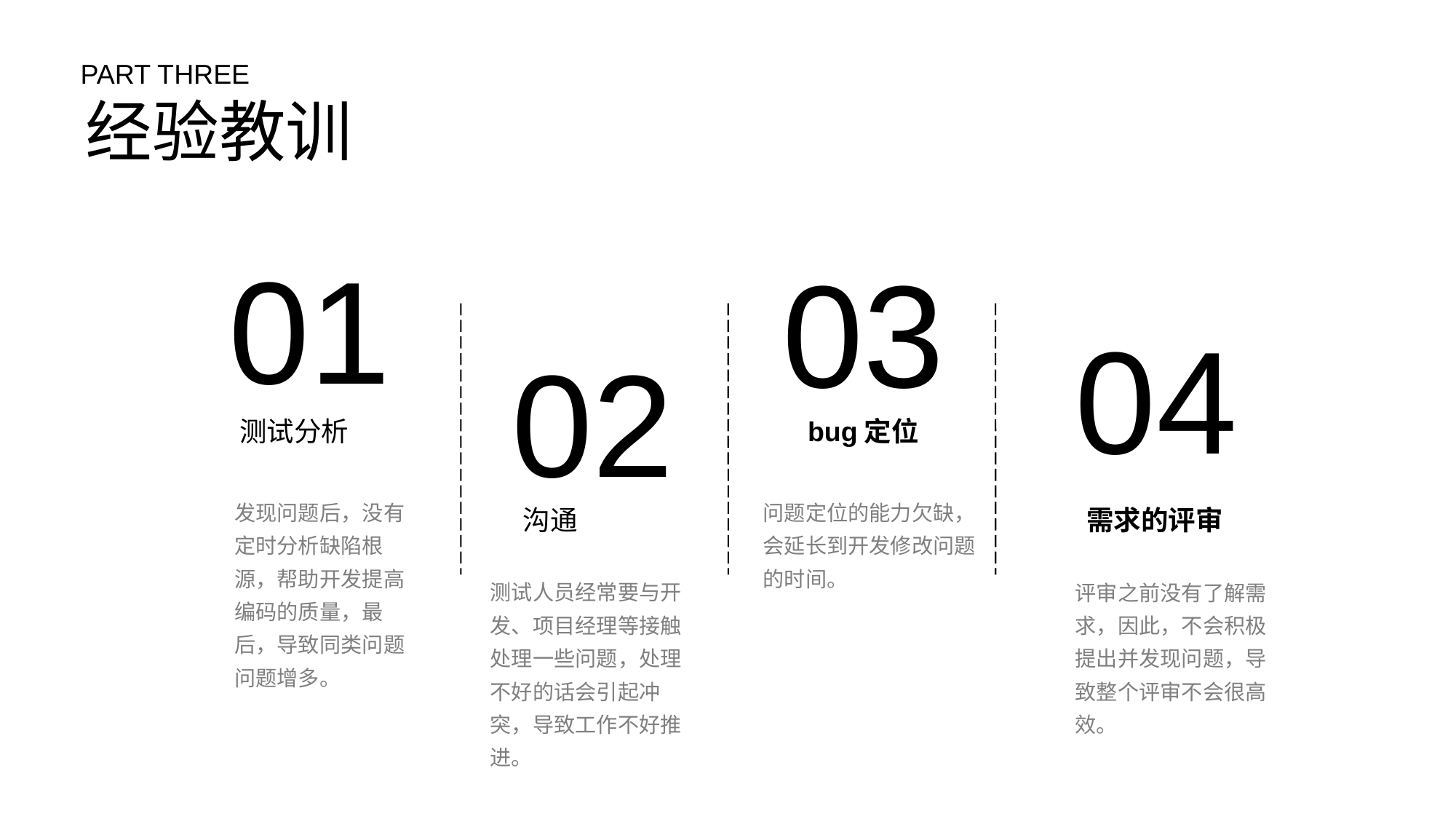

PART THREE
 经验教训
01
03

04
02
测试分析
bug定位
发现问题后，没有定时分析缺陷根源，帮助开发提高编码的质量，最后，导致同类问题问题增多。
问题定位的能力欠缺，会延长到开发修改问题的时间。
沟通
需求的评审
测试人员经常要与开发、项目经理等接触处理一些问题，处理不好的话会引起冲突，导致工作不好推进。
评审之前没有了解需求，因此，不会积极提出并发现问题，导致整个评审不会很高效。